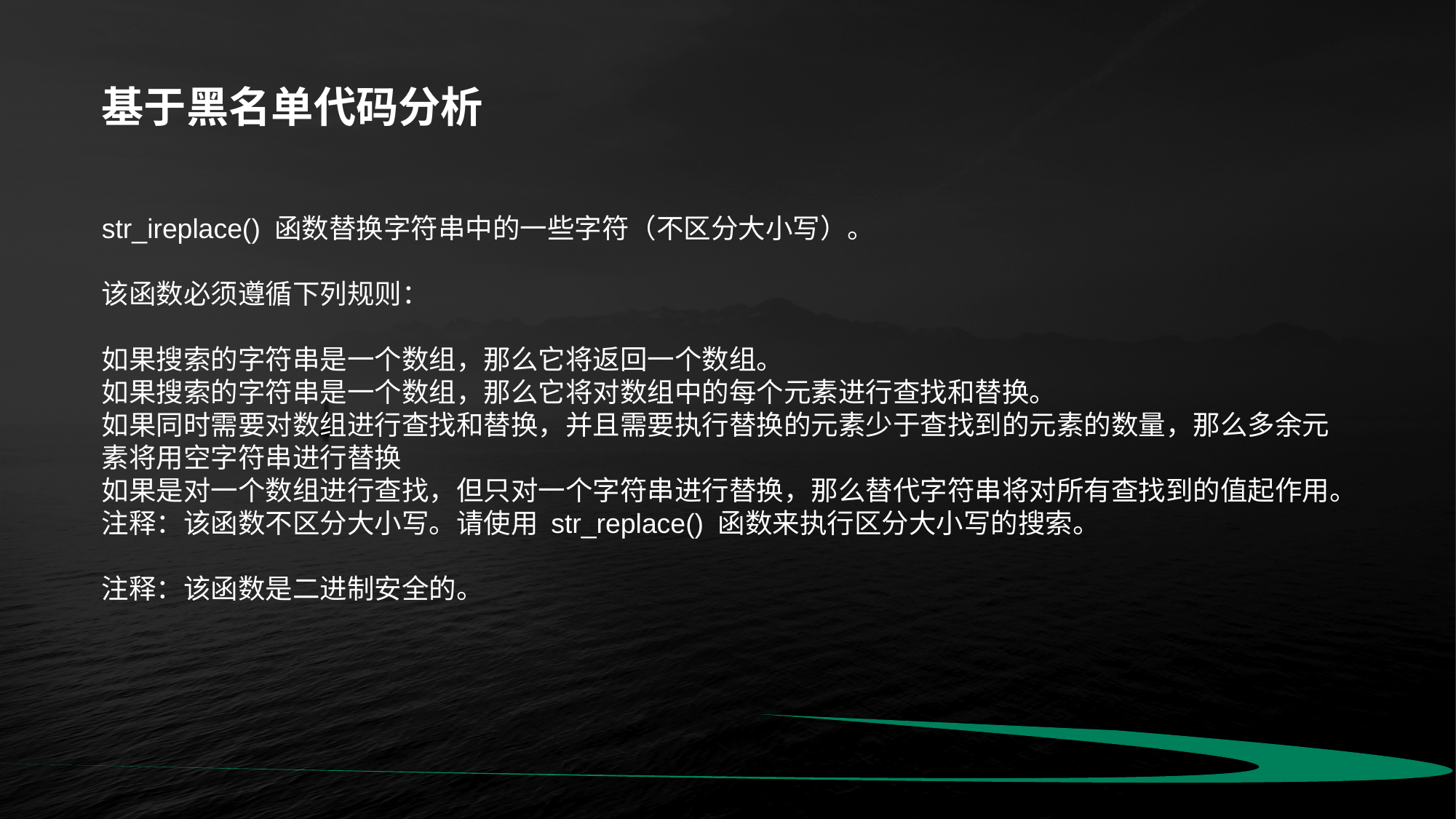

基于黑名单代码分析
str_ireplace() 函数替换字符串中的一些字符（不区分大小写）。

该函数必须遵循下列规则：

如果搜索的字符串是一个数组，那么它将返回一个数组。
如果搜索的字符串是一个数组，那么它将对数组中的每个元素进行查找和替换。
如果同时需要对数组进行查找和替换，并且需要执行替换的元素少于查找到的元素的数量，那么多余元素将用空字符串进行替换
如果是对一个数组进行查找，但只对一个字符串进行替换，那么替代字符串将对所有查找到的值起作用。
注释：该函数不区分大小写。请使用 str_replace() 函数来执行区分大小写的搜索。

注释：该函数是二进制安全的。